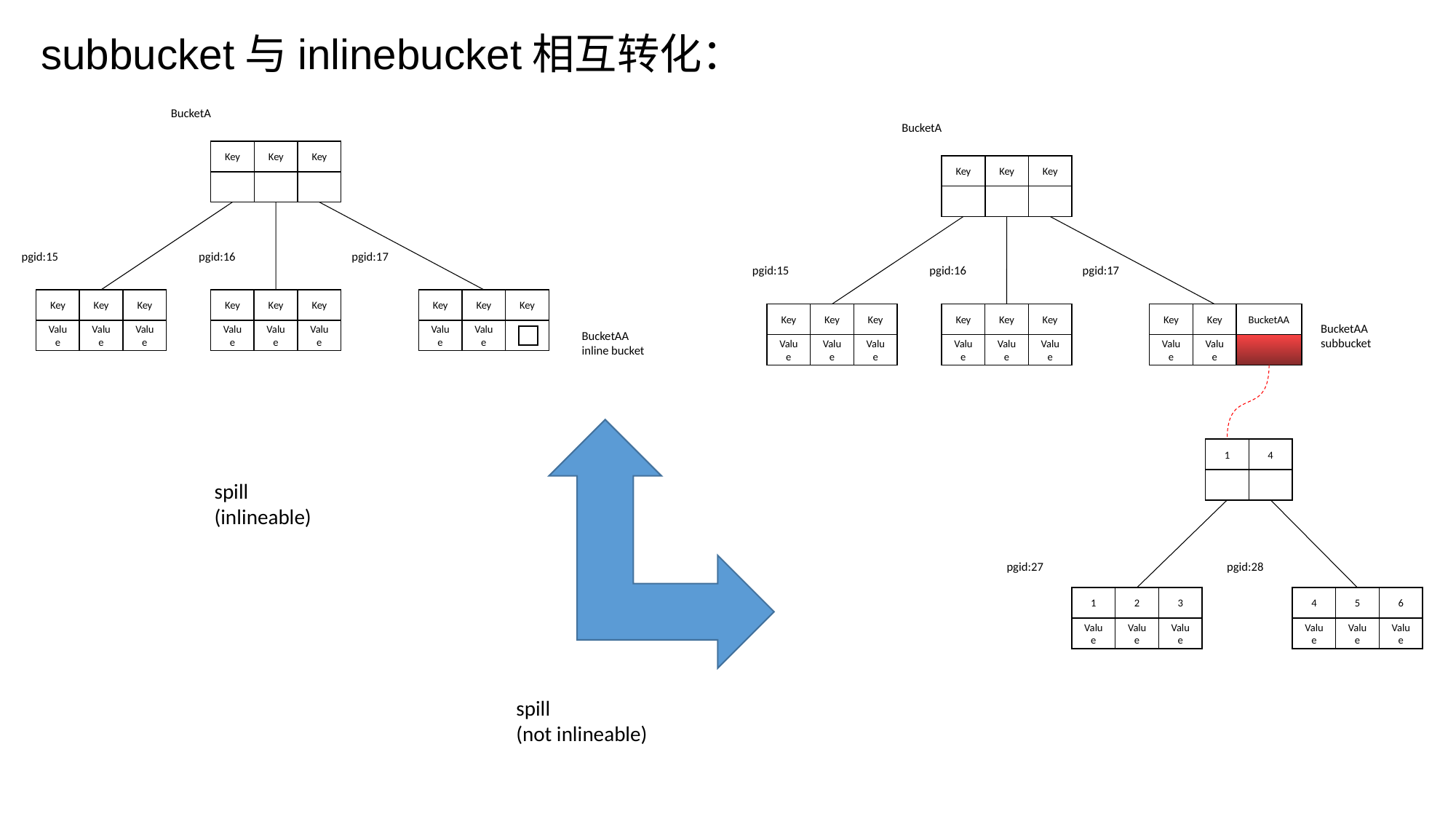

subbucket与inlinebucket相互转化：
BucketA
Key
Key
Key

pgid:15
pgid:16
pgid:17
Key
Key
Key
Value
Value
Value
Key
Key
Key
Key
Key
Value
Value
Value
Value
Key
Key
Key
Value
Value

BucketAA
inline bucket

BucketA
Key
Key
Key

pgid:15
pgid:16
pgid:17
Key
Key
Key
Value
Value
Value
Key
Key
Key
Value
Value
Value
Key
Key
BucketAA
Value
Value

BucketAA
subbucket
1
4

pgid:27
pgid:28
1
2
3
Value
Value
Value
4
5
6
Value
Value
Value

spill
(inlineable)
spill
(not inlineable)